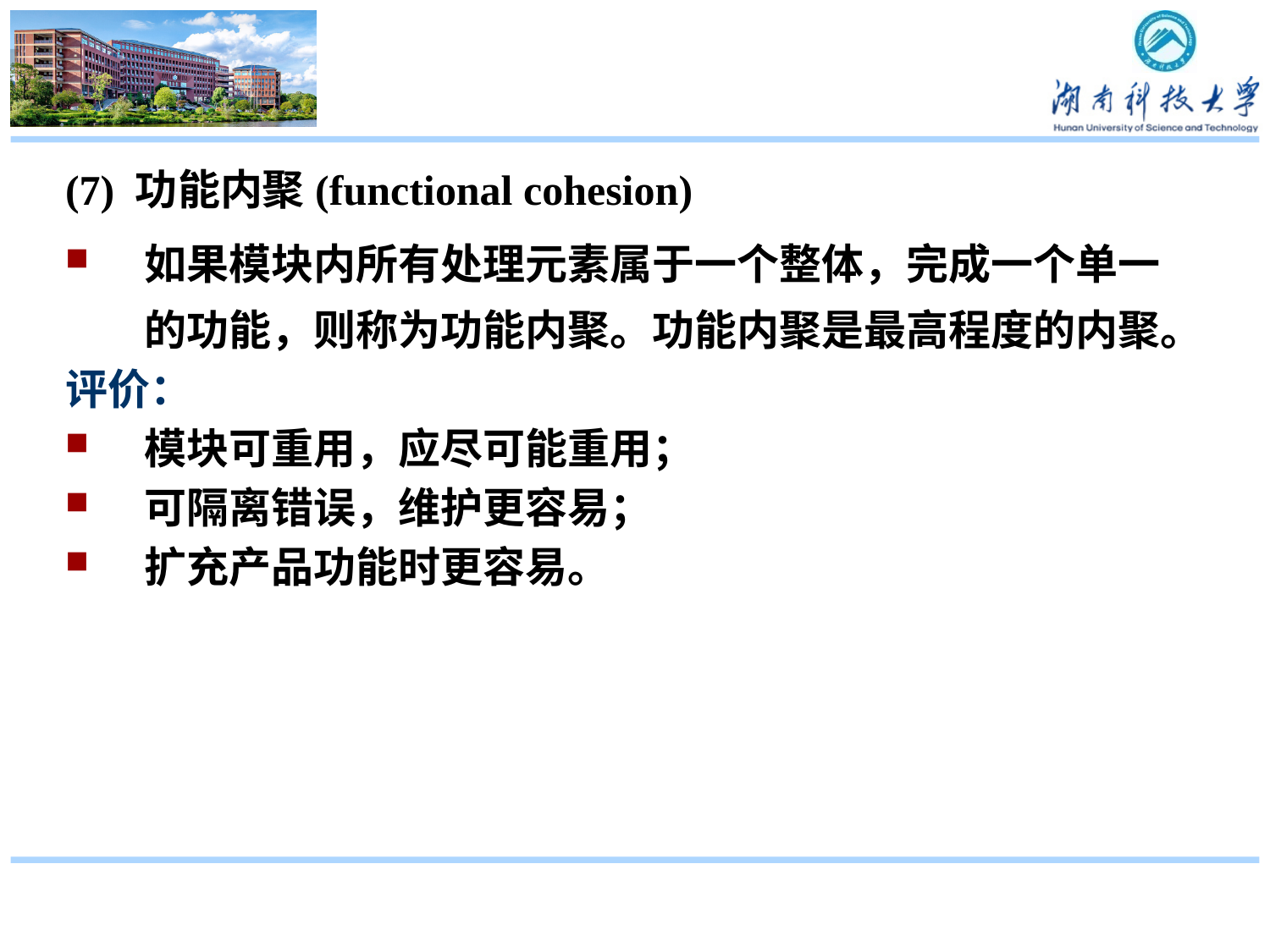

(7) 功能内聚(functional cohesion)
如果模块内所有处理元素属于一个整体，完成一个单一的功能，则称为功能内聚。功能内聚是最高程度的内聚。
评价：
模块可重用，应尽可能重用；
可隔离错误，维护更容易；
扩充产品功能时更容易。